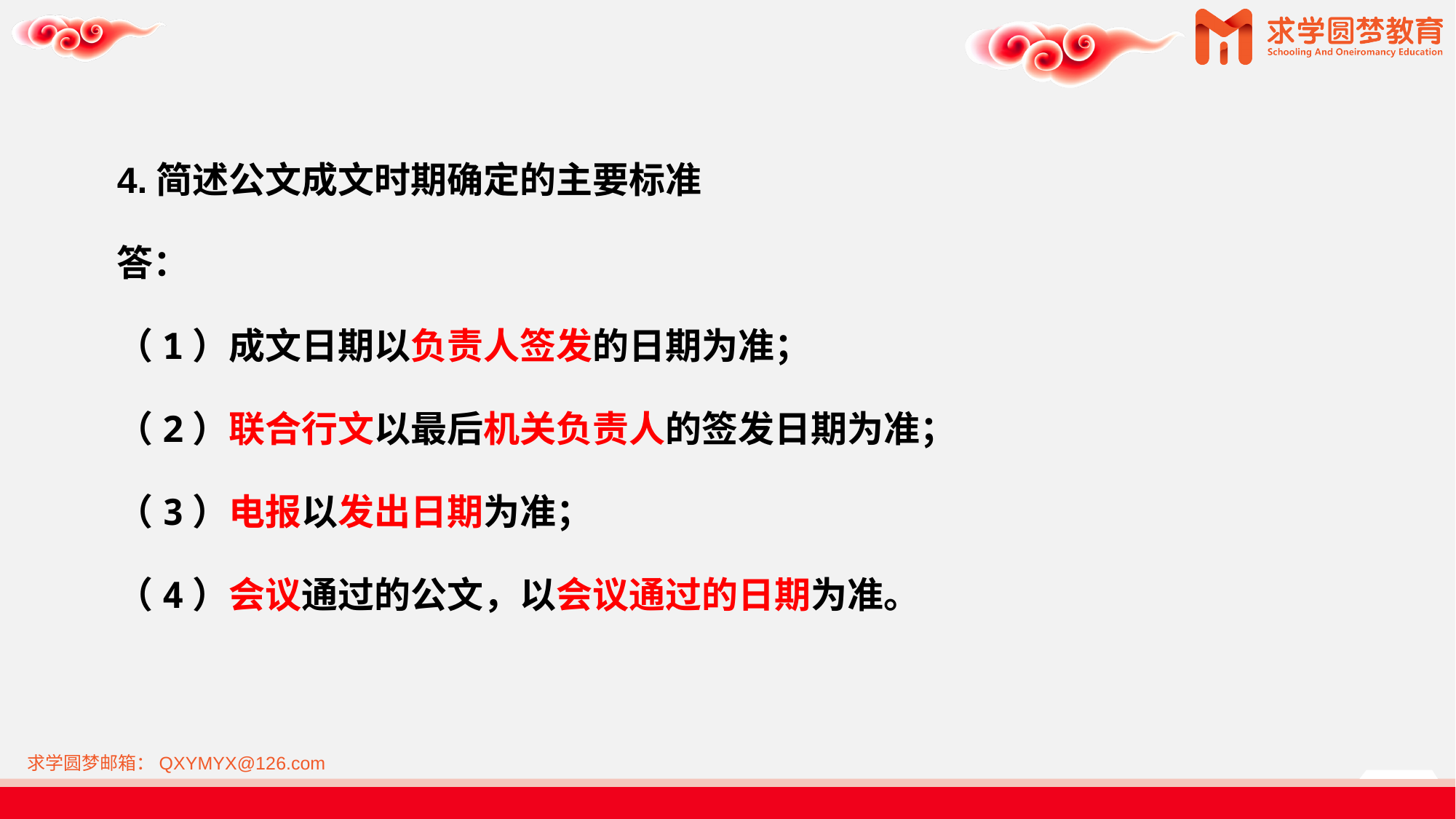

4.简述公文成文时期确定的主要标准
答：
（1）成文日期以负责人签发的日期为准；
（2）联合行文以最后机关负责人的签发日期为准；
（3）电报以发出日期为准；
（4）会议通过的公文，以会议通过的日期为准。